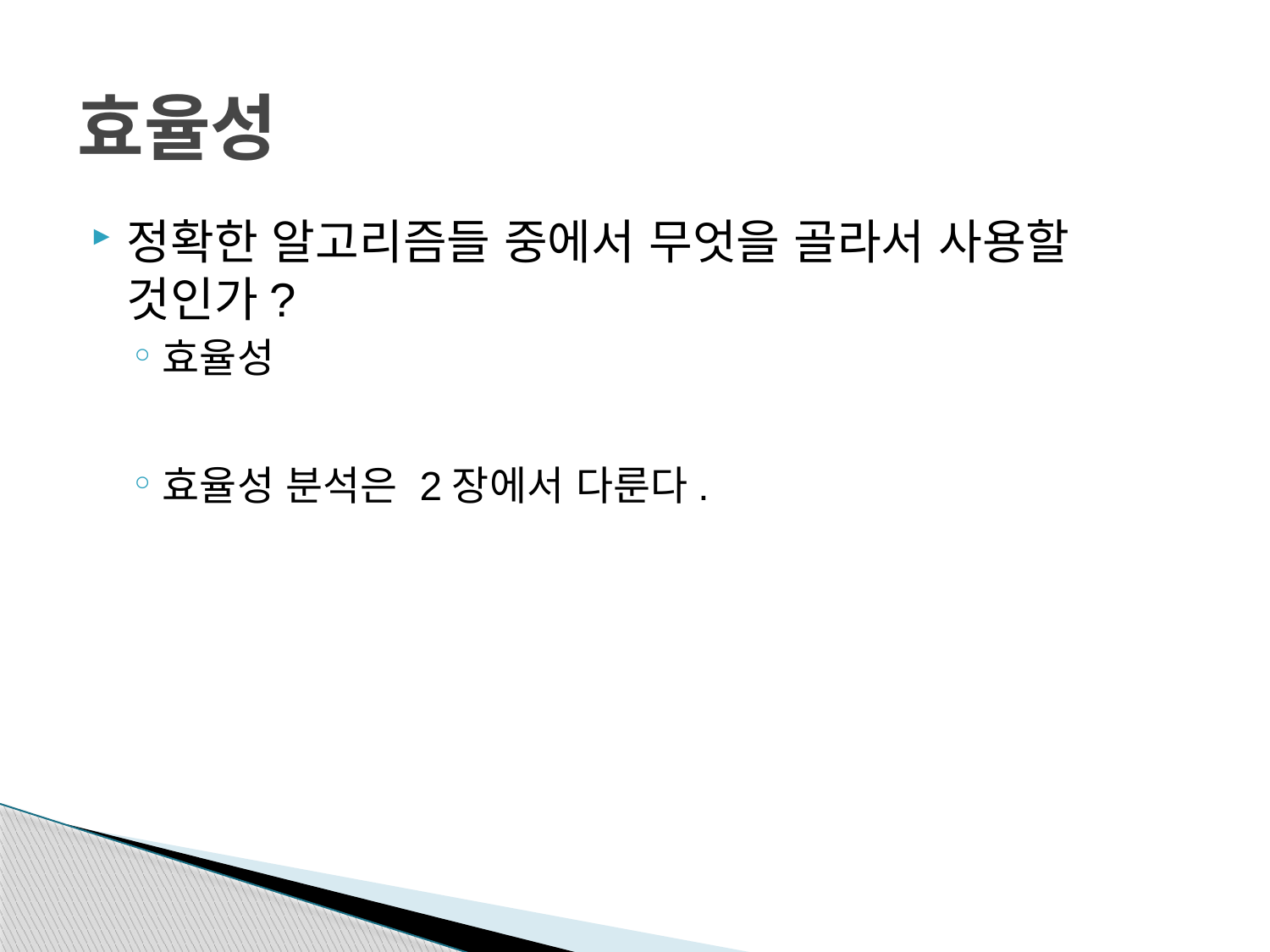

# 효율성
정확한 알고리즘들 중에서 무엇을 골라서 사용할 것인가?
효율성

효율성 분석은 2장에서 다룬다.